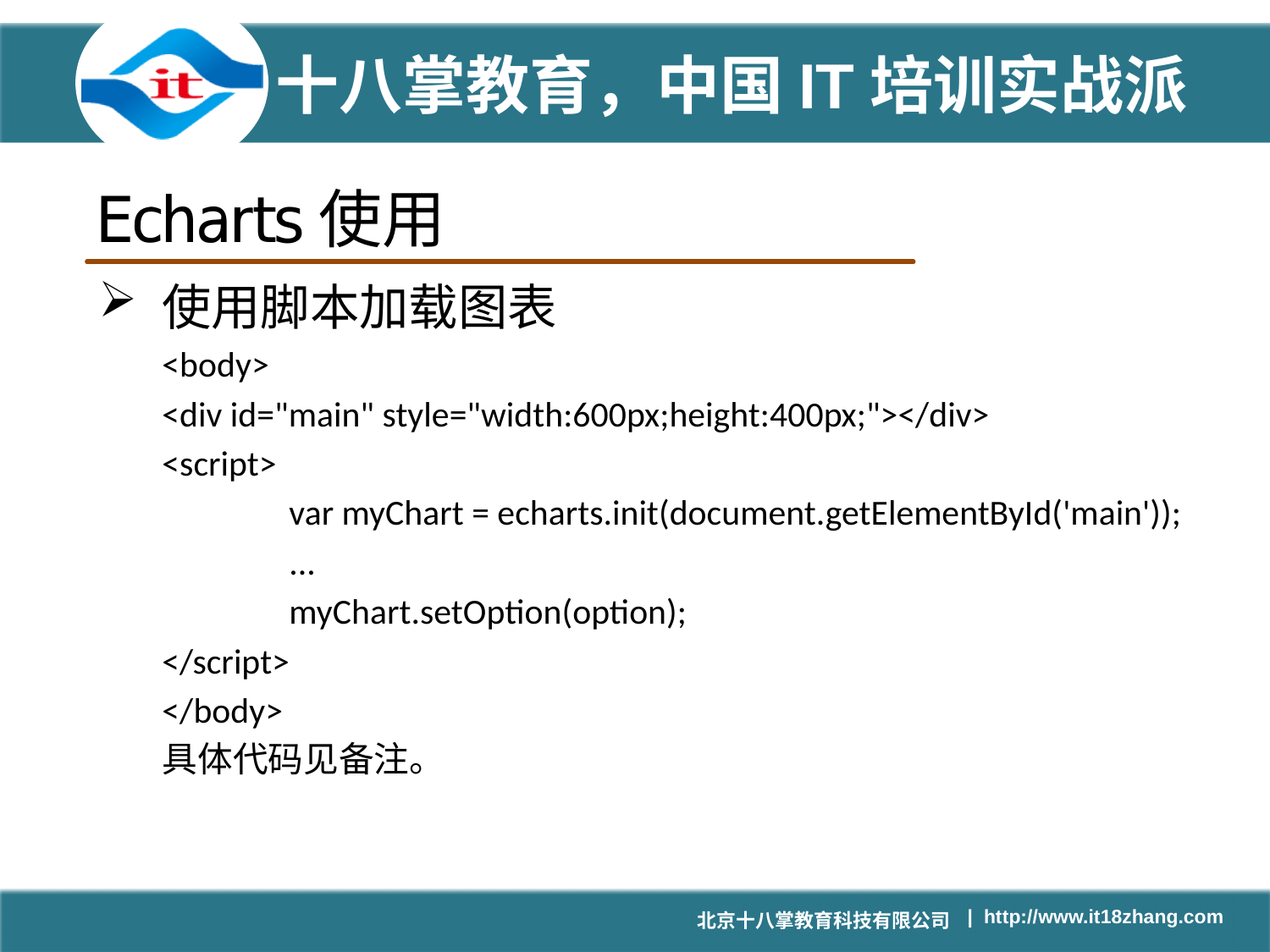

# Echarts使用
使用脚本加载图表
<body>
<div id="main" style="width:600px;height:400px;"></div>
<script>
	var myChart = echarts.init(document.getElementById('main'));
	...
	myChart.setOption(option);
</script>
</body>
具体代码见备注。